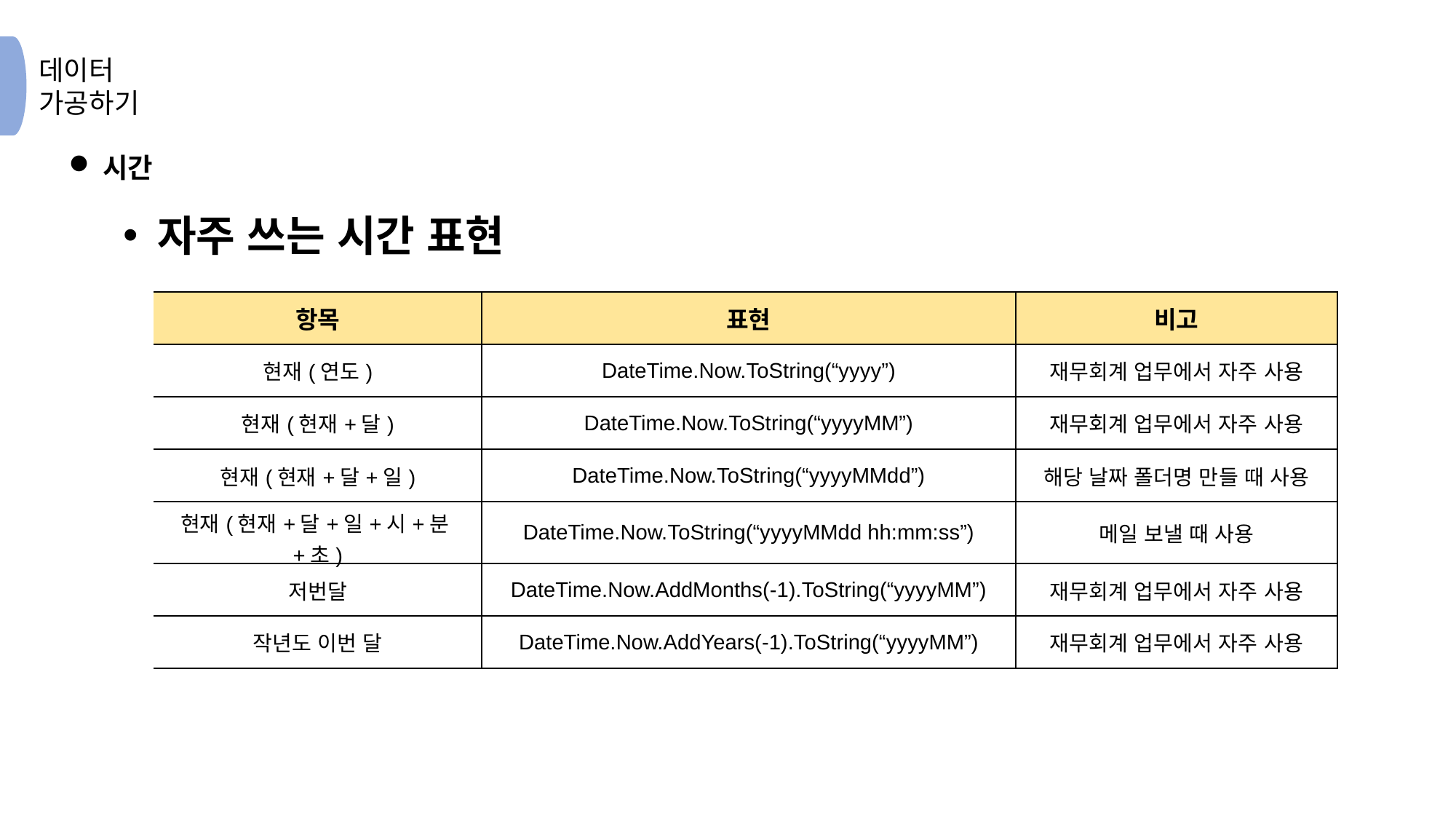

시간
자주 쓰는 시간 표현
| 항목 | 표현 | 비고 |
| --- | --- | --- |
| 현재(연도) | DateTime.Now.ToString(“yyyy”) | 재무회계 업무에서 자주 사용 |
| 현재(현재+달) | DateTime.Now.ToString(“yyyyMM”) | 재무회계 업무에서 자주 사용 |
| 현재(현재+달+일) | DateTime.Now.ToString(“yyyyMMdd”) | 해당 날짜 폴더명 만들 때 사용 |
| 현재(현재+달+일+시+분+초) | DateTime.Now.ToString(“yyyyMMdd hh:mm:ss”) | 메일 보낼 때 사용 |
| 저번달 | DateTime.Now.AddMonths(-1).ToString(“yyyyMM”) | 재무회계 업무에서 자주 사용 |
| 작년도 이번 달 | DateTime.Now.AddYears(-1).ToString(“yyyyMM”) | 재무회계 업무에서 자주 사용 |